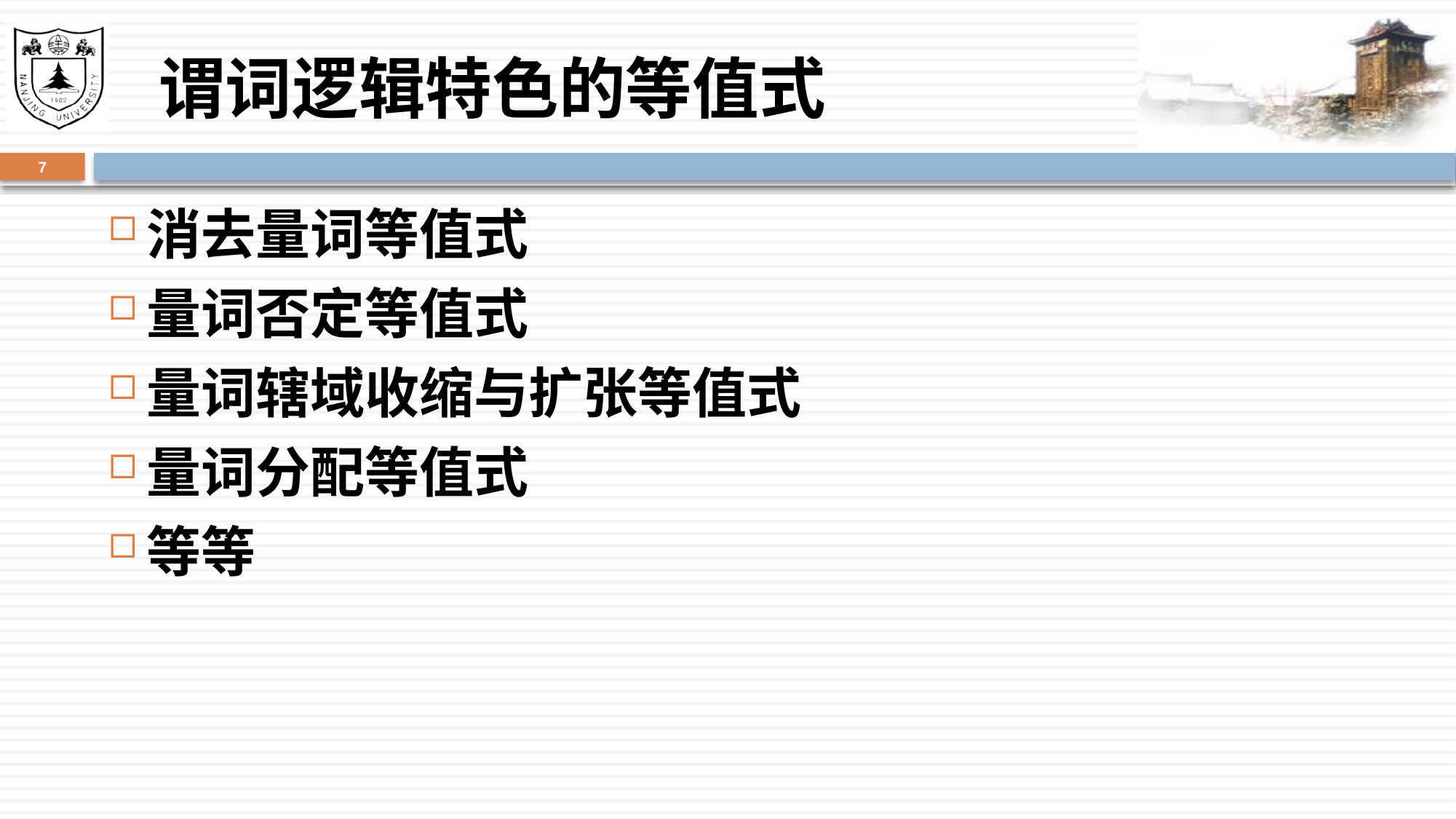

# 谓词逻辑特色的等值式
7
消去量词等值式
量词否定等值式
量词辖域收缩与扩张等值式
量词分配等值式
等等